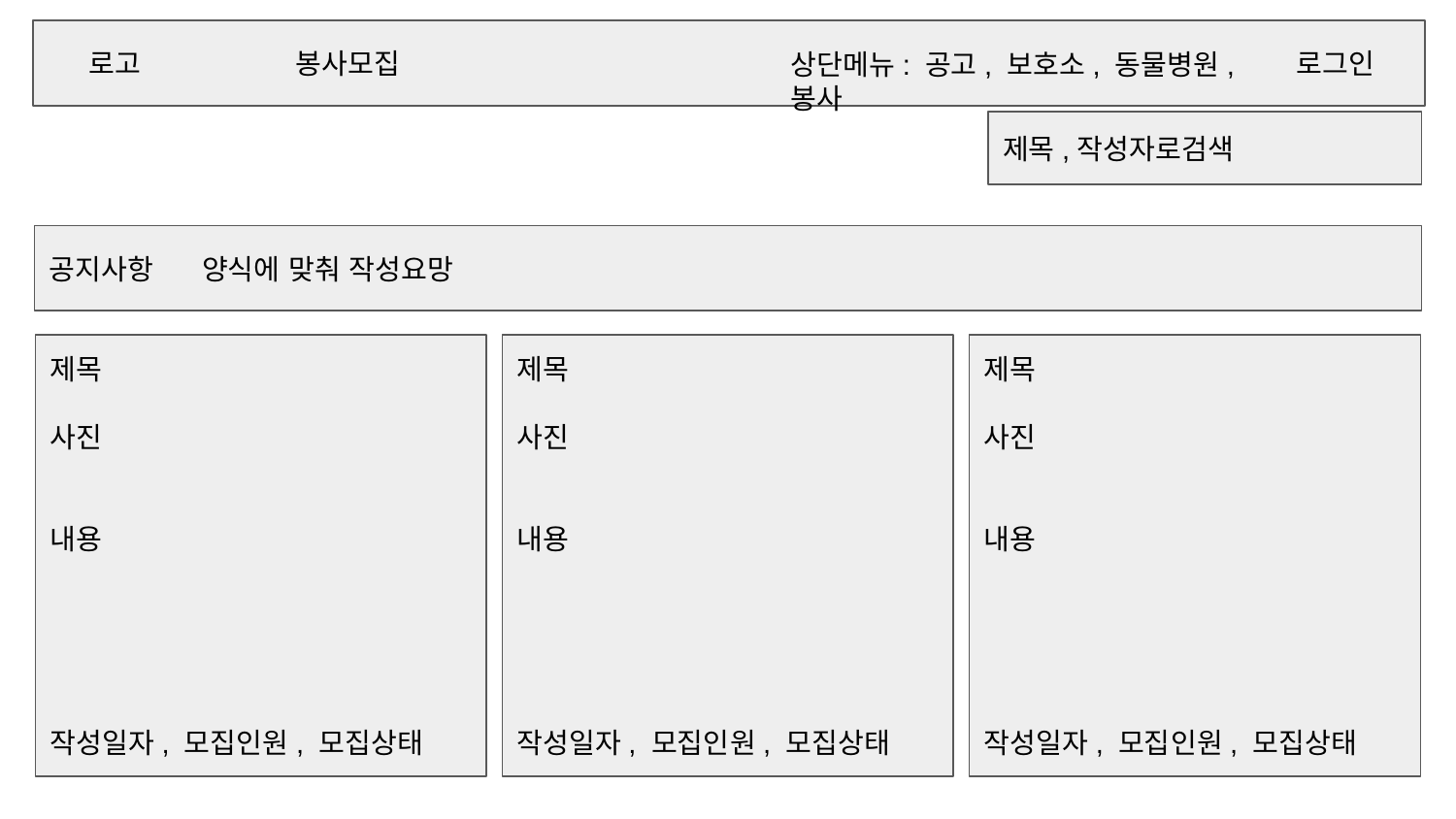

로고
봉사모집
로그인
상단메뉴: 공고, 보호소, 동물병원, 봉사
제목,작성자로검색
공지사항      양식에 맞춰 작성요망
제목

사진

내용

작성일자, 모집인원, 모집상태
제목

사진

내용

작성일자, 모집인원, 모집상태
제목

사진

내용

작성일자, 모집인원, 모집상태